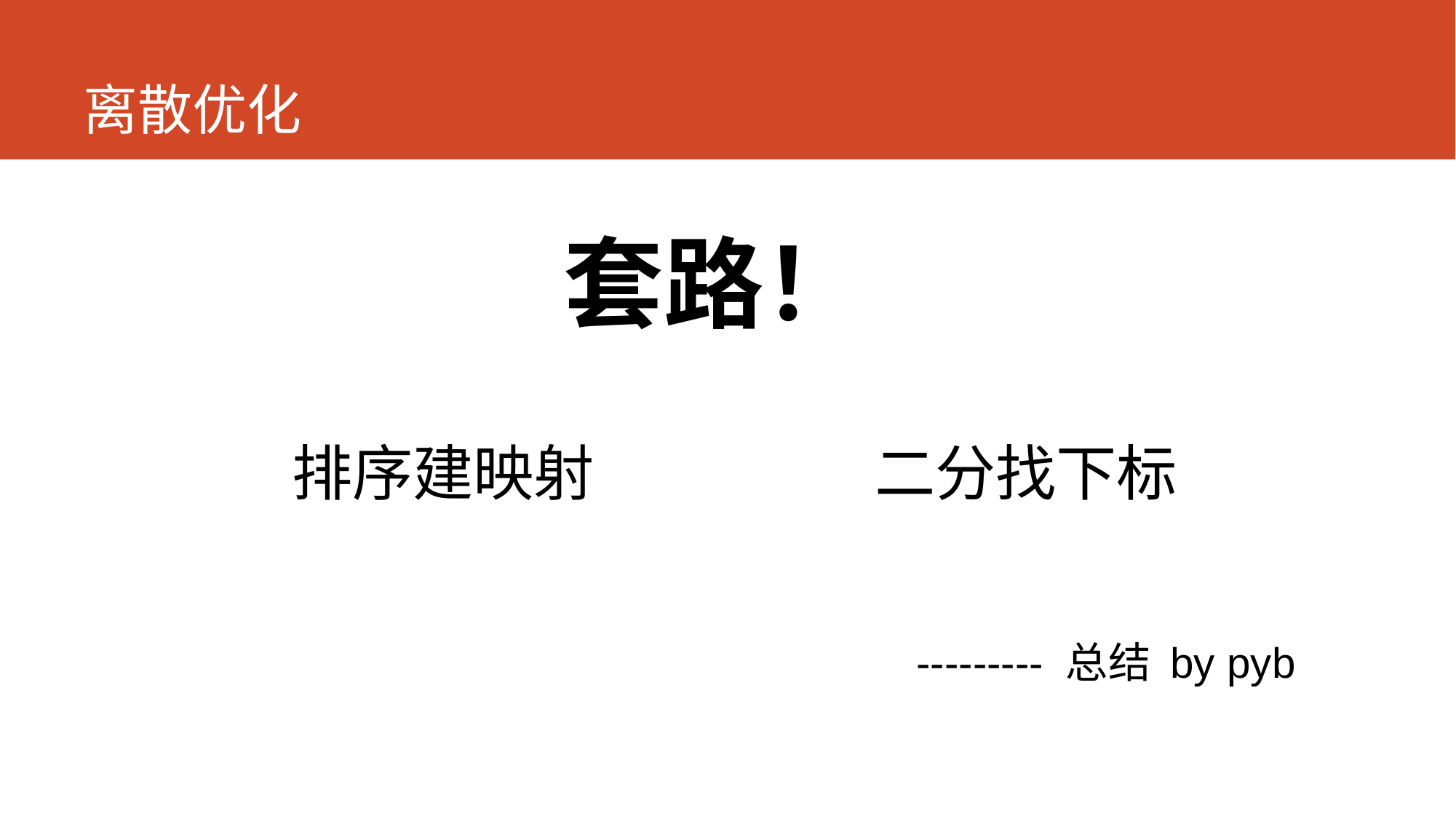

# 离散优化
套路！
排序建映射
二分找下标
--------- 总结 by pyb